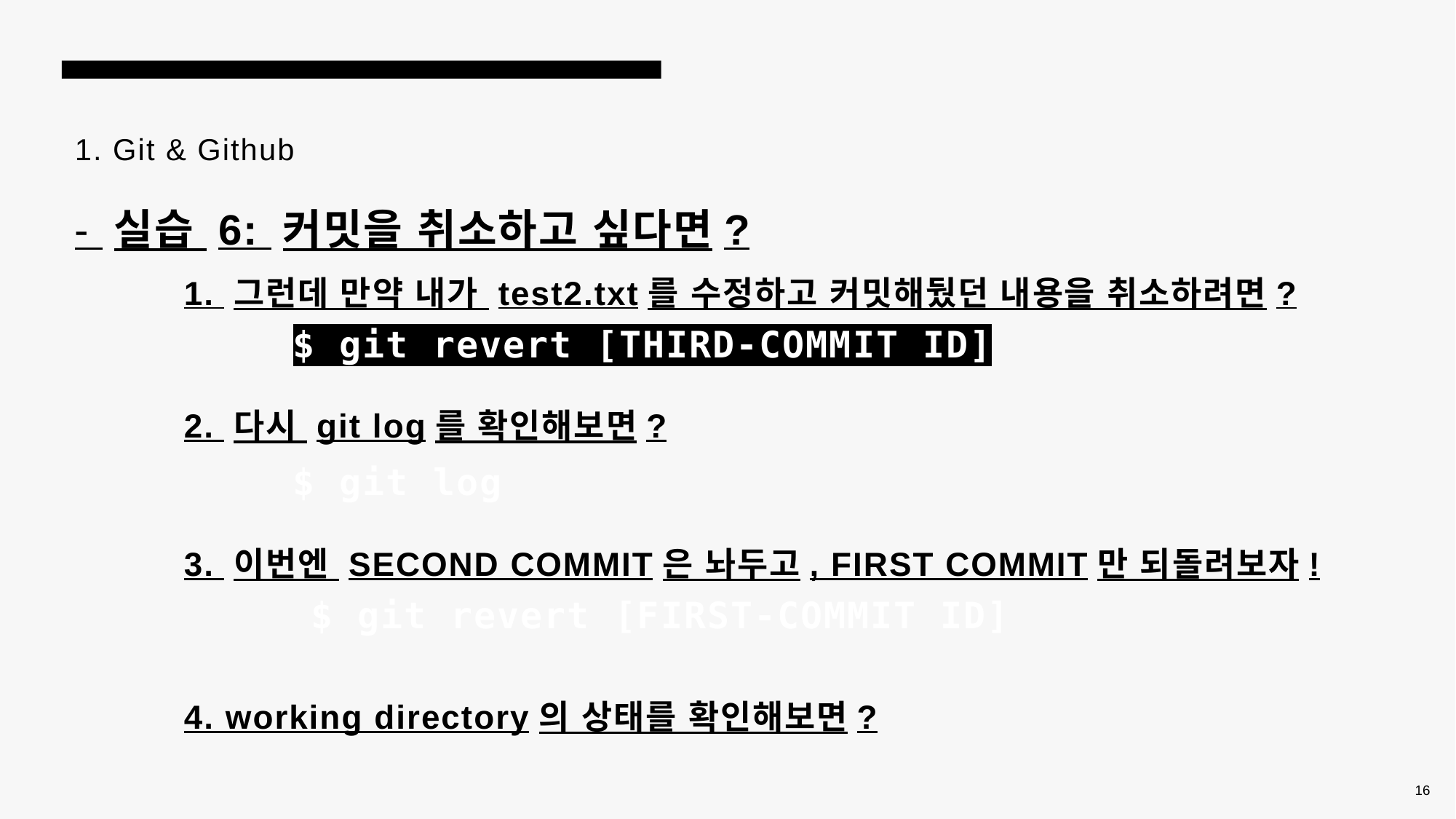

# 1. Git & Github - 실습 6: 커밋을 취소하고 싶다면? 1. 그런데 만약 내가 test2.txt를 수정하고 커밋해뒀던 내용을 취소하려면? $ git revert [THIRD-COMMIT ID] 2. 다시 git log를 확인해보면? $ git log 3. 이번엔 SECOND COMMIT은 놔두고, FIRST COMMIT만 되돌려보자! $ git revert [FIRST-COMMIT ID] 4. working directory의 상태를 확인해보면?
16